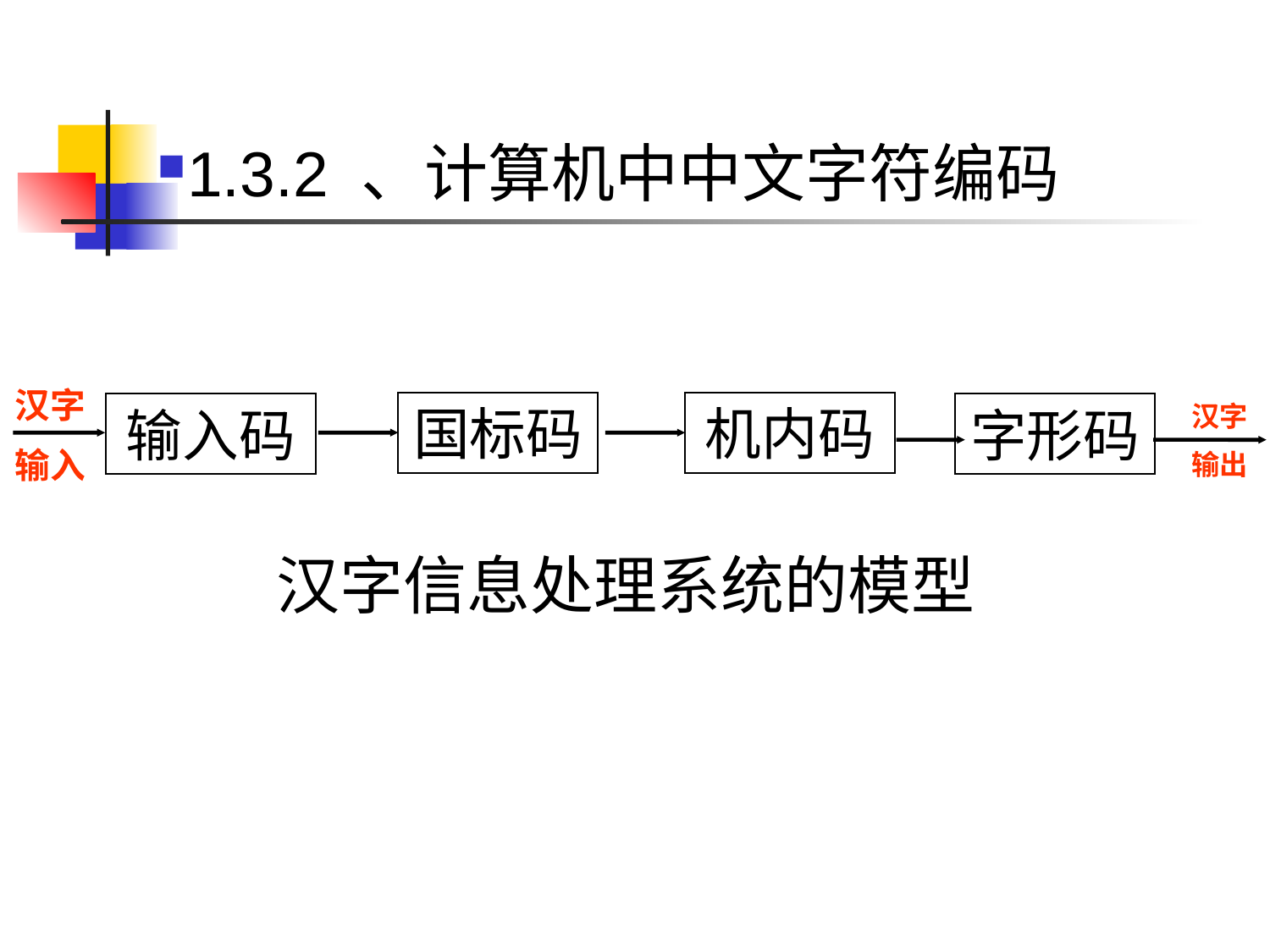

1.3.2 、计算机中中文字符编码
汉字
输入
国标码
机内码
汉字
输出
输入码
字形码

汉字信息处理系统的模型